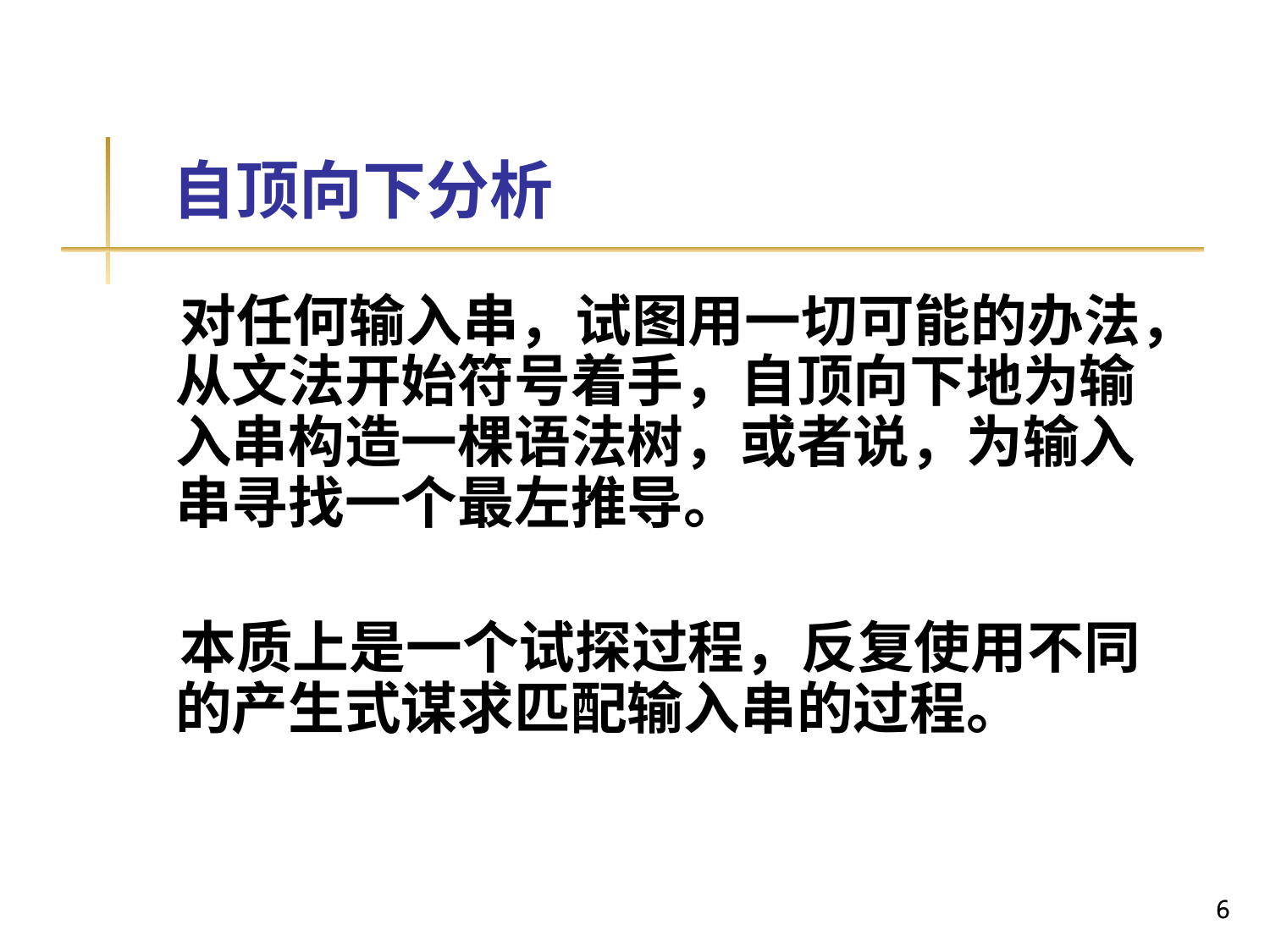

# 自顶向下分析
   对任何输入串，试图用一切可能的办法，从文法开始符号着手，自顶向下地为输入串构造一棵语法树，或者说，为输入串寻找一个最左推导。

   本质上是一个试探过程，反复使用不同的产生式谋求匹配输入串的过程。

6